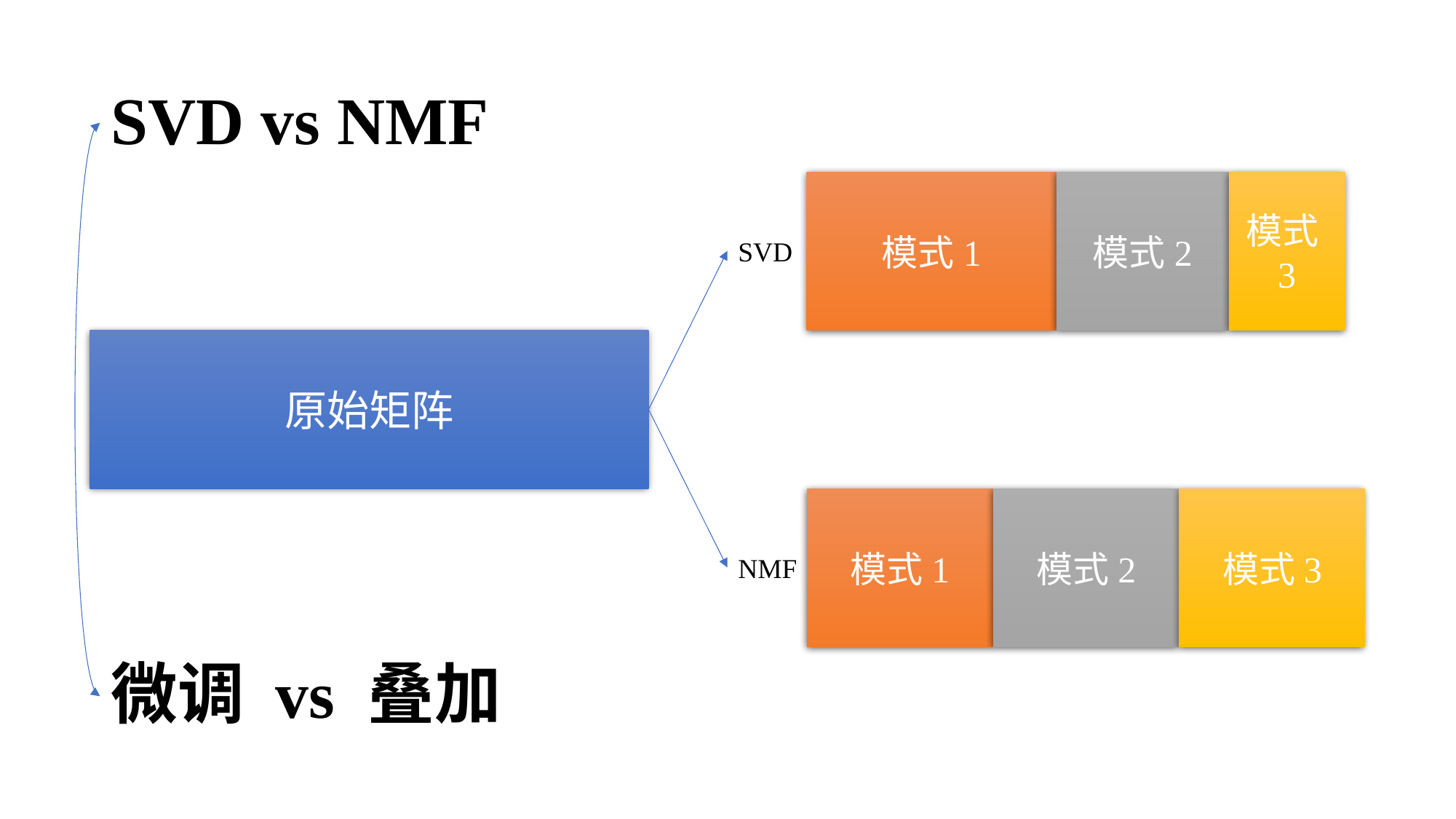

# SVD vs NMF
模式1
模式2
模式3
SVD
原始矩阵
模式1
模式2
模式3
NMF
微调 vs 叠加